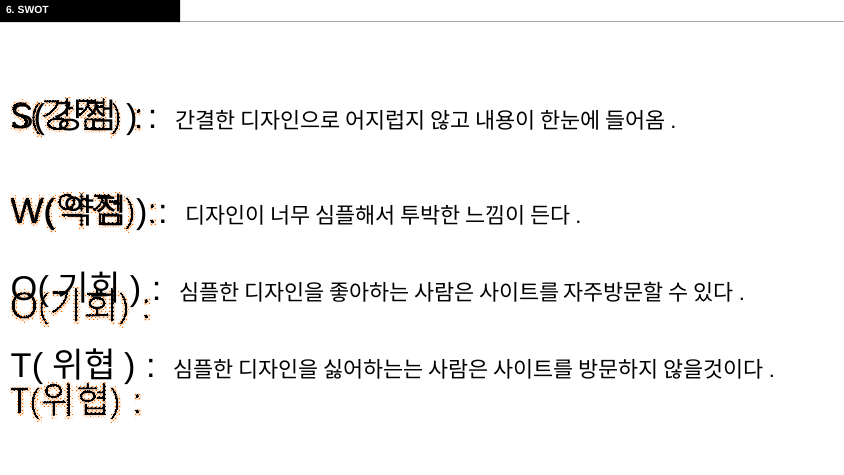

6. SWOT

# S(강점) : 간결한 디자인으로 어지럽지 않고 내용이 한눈에 들어옴.

W(약점) : 디자인이 너무 심플해서 투박한 느낌이 든다.

O(기회) : 심플한 디자인을 좋아하는 사람은 사이트를 자주방문할 수 있다.

T(위협) : 심플한 디자인을 싫어하는는 사람은 사이트를 방문하지 않을것이다.